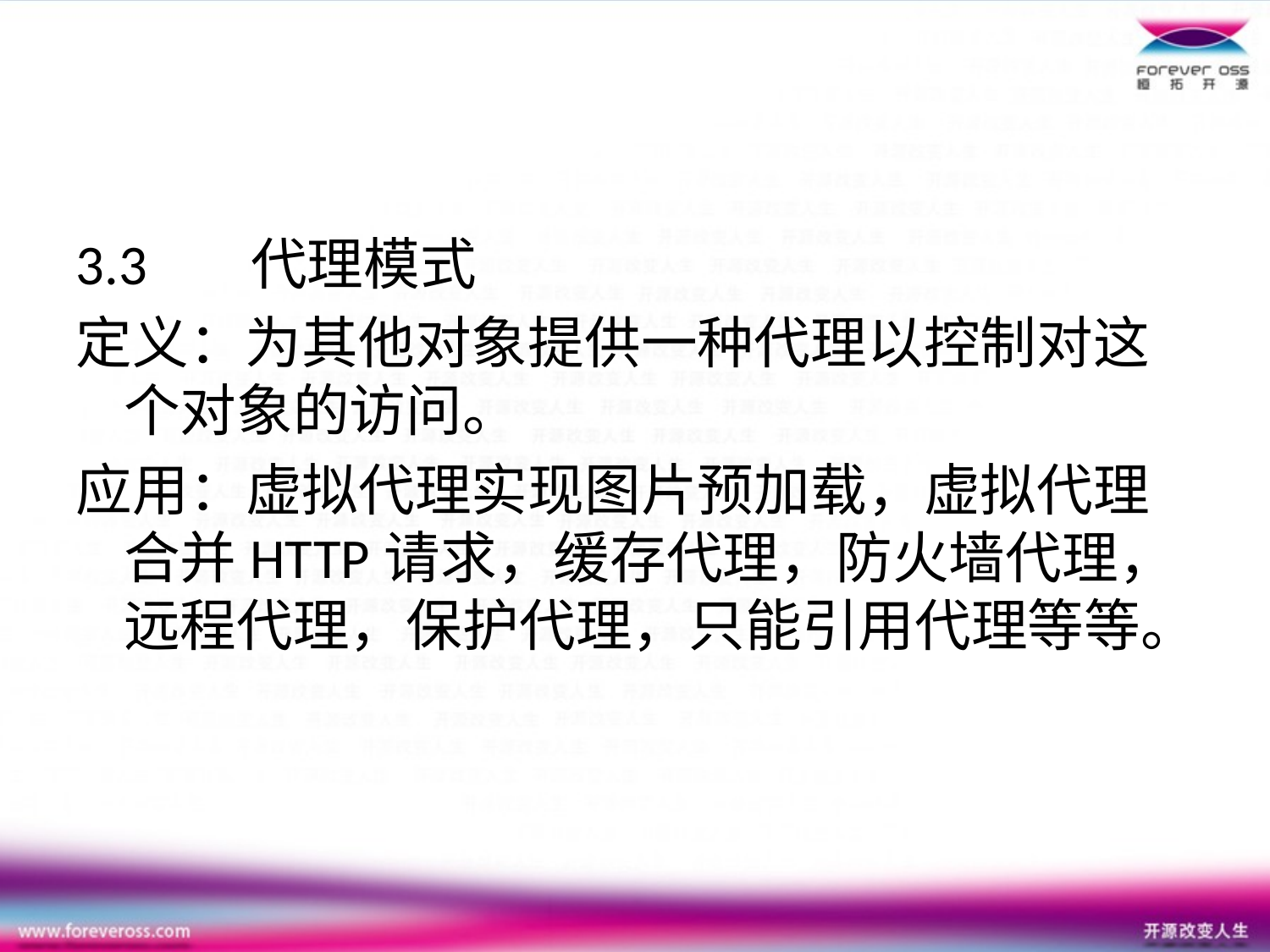

#
3.3	代理模式
定义：为其他对象提供一种代理以控制对这个对象的访问。
应用：虚拟代理实现图片预加载，虚拟代理合并HTTP请求，缓存代理，防火墙代理，远程代理，保护代理，只能引用代理等等。